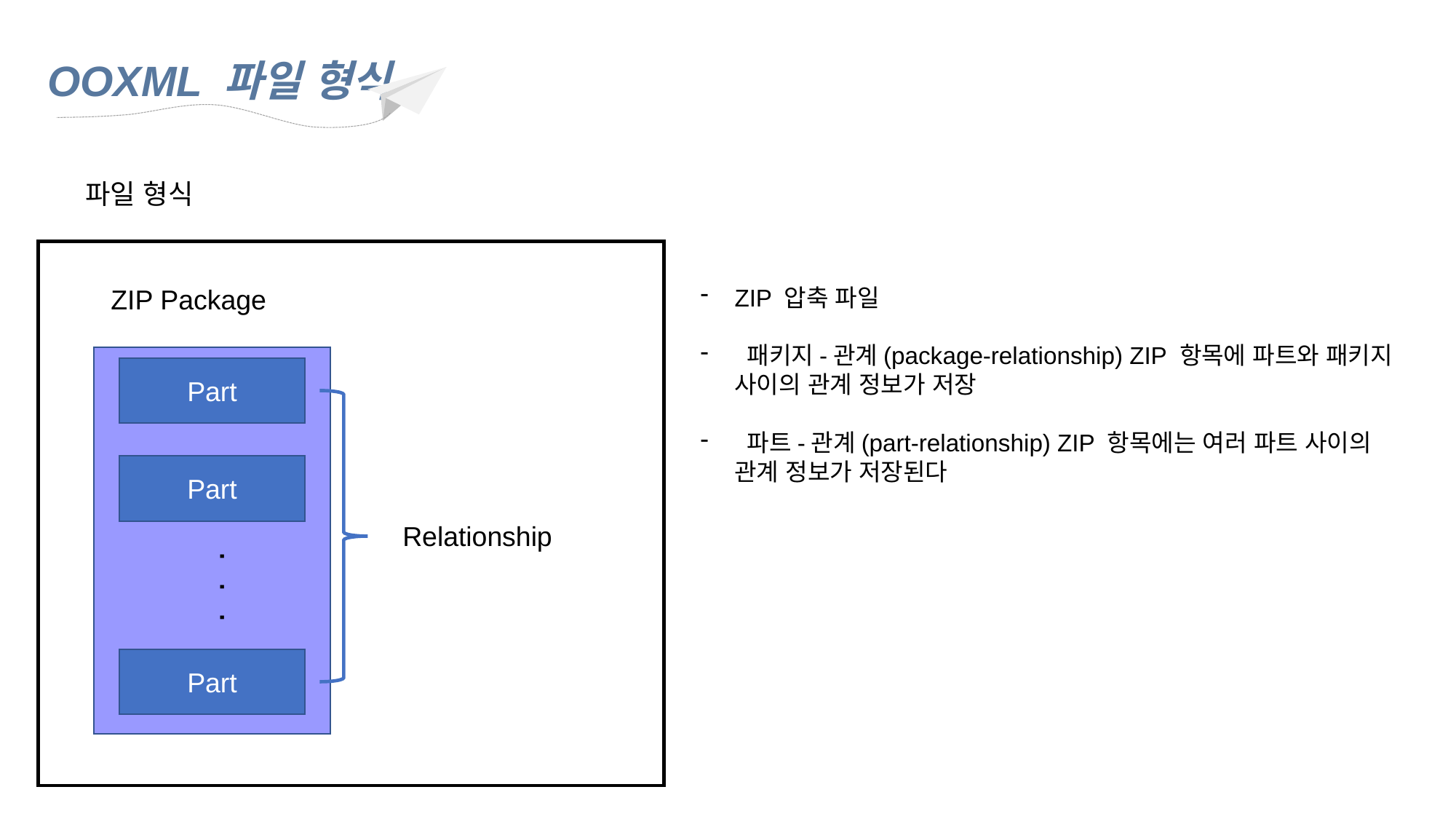

OOXML 파일 형식

파일 형식

ZIP Package
ZIP 압축 파일

 패키지-관계(package-relationship) ZIP 항목에 파트와 패키지 사이의 관계 정보가 저장

 파트-관계(part-relationship) ZIP 항목에는 여러 파트 사이의 관계 정보가 저장된다

Part
Part
.  .  .
Part

Relationship